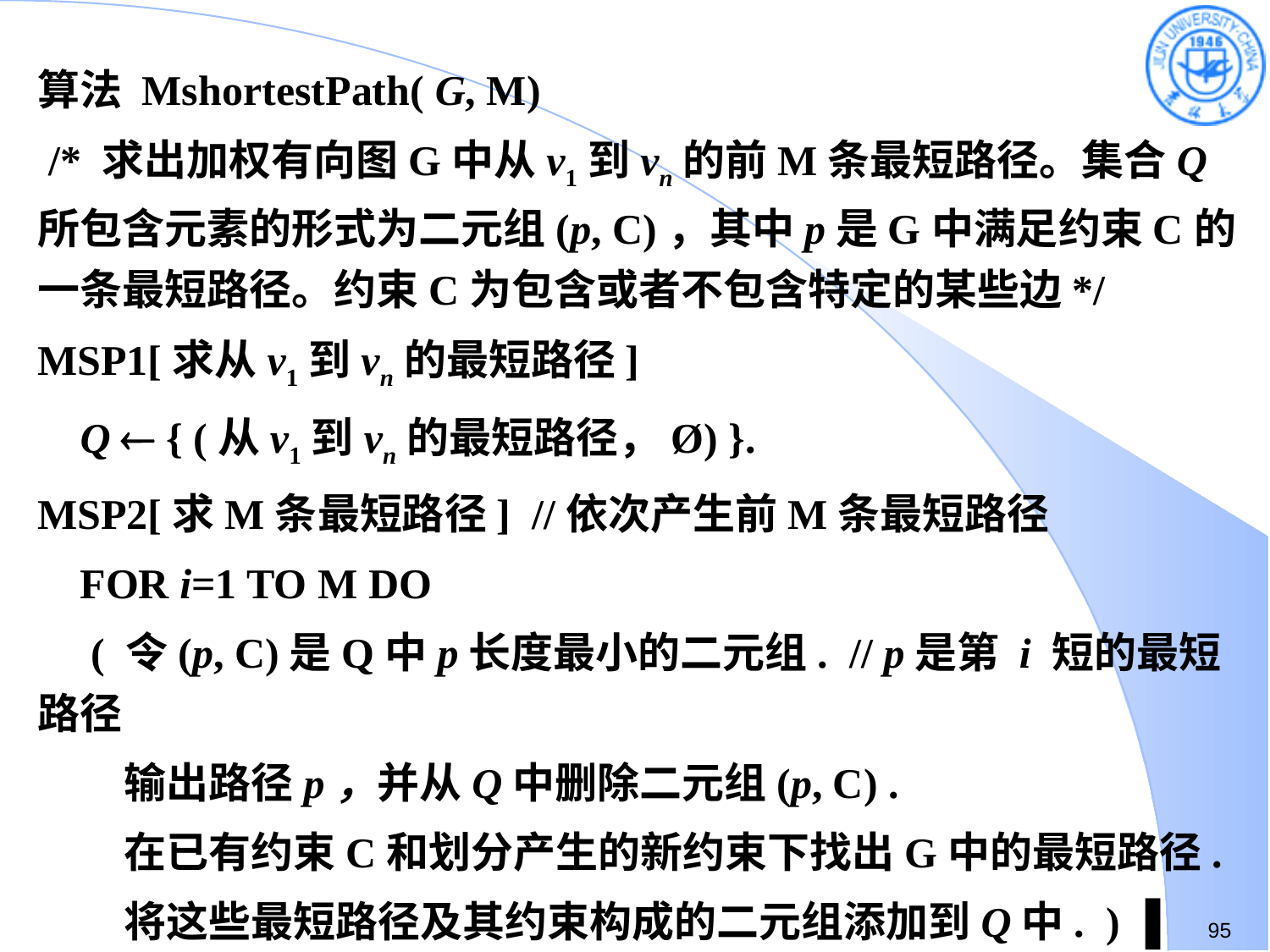

算法 MshortestPath( G, M)
 /* 求出加权有向图G中从v1到vn的前M条最短路径。集合Q所包含元素的形式为二元组(p, C)，其中p是G中满足约束C的一条最短路径。约束C为包含或者不包含特定的某些边*/
MSP1[求从v1到vn的最短路径]
    Q ← { (从v1到vn的最短路径，Ø) }.
MSP2[求M条最短路径]  //依次产生前M条最短路径
    FOR i=1 TO M DO
     ( 令(p, C)是Q中p长度最小的二元组.  // p是第 i 短的最短路径
        输出路径p，并从Q中删除二元组(p, C) .
        在已有约束C和划分产生的新约束下找出G中的最短路径.
        将这些最短路径及其约束构成的二元组添加到Q中.  ) ▐